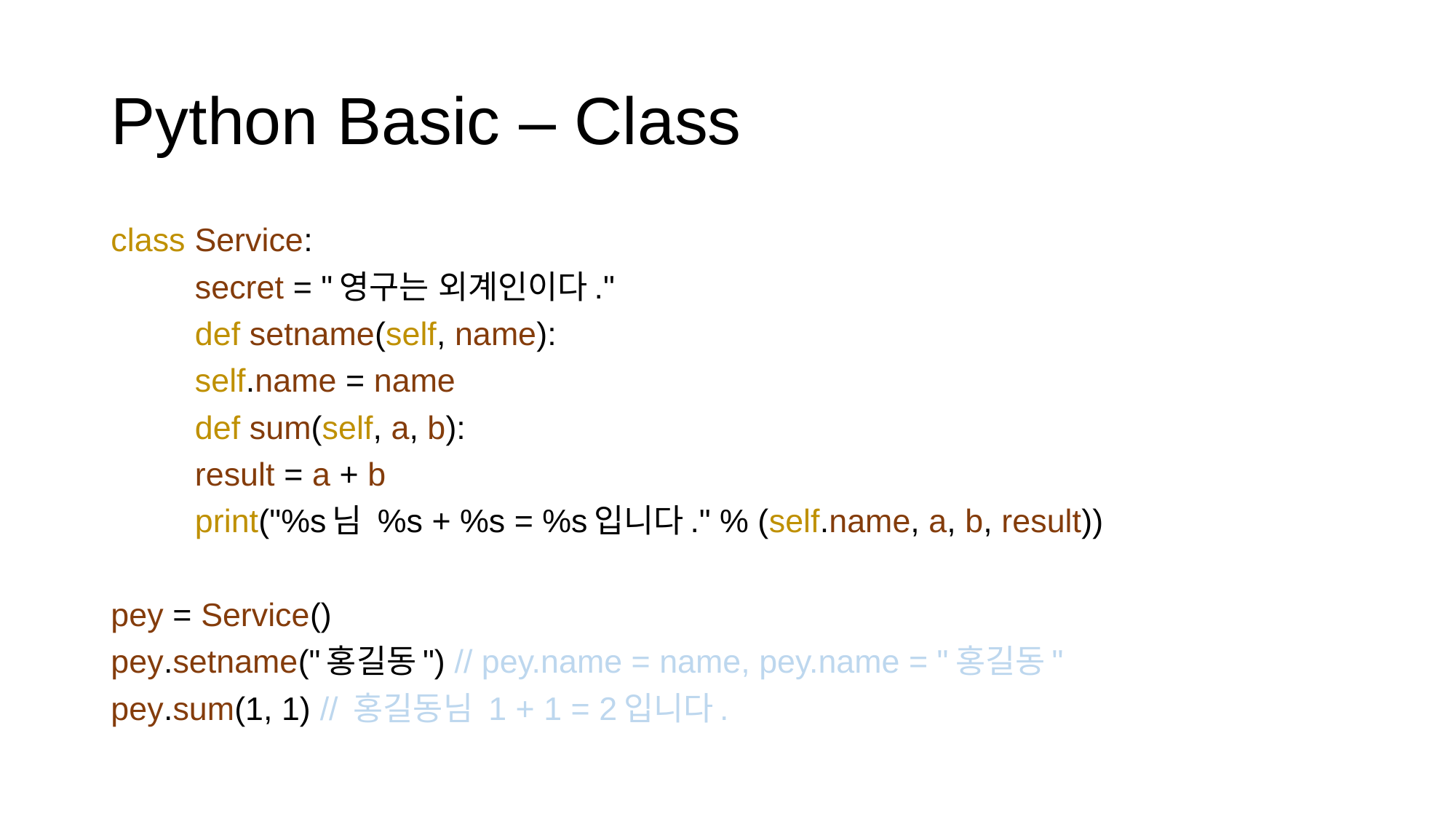

# Python Basic – Class
class Service:
	secret = "영구는 외계인이다."
	def setname(self, name):
		self.name = name
	def sum(self, a, b):
		result = a + b
		print("%s님 %s + %s = %s입니다." % (self.name, a, b, result))

pey = Service()
pey.setname("홍길동") // pey.name = name, pey.name = "홍길동"
pey.sum(1, 1) // 홍길동님 1 + 1 = 2입니다.